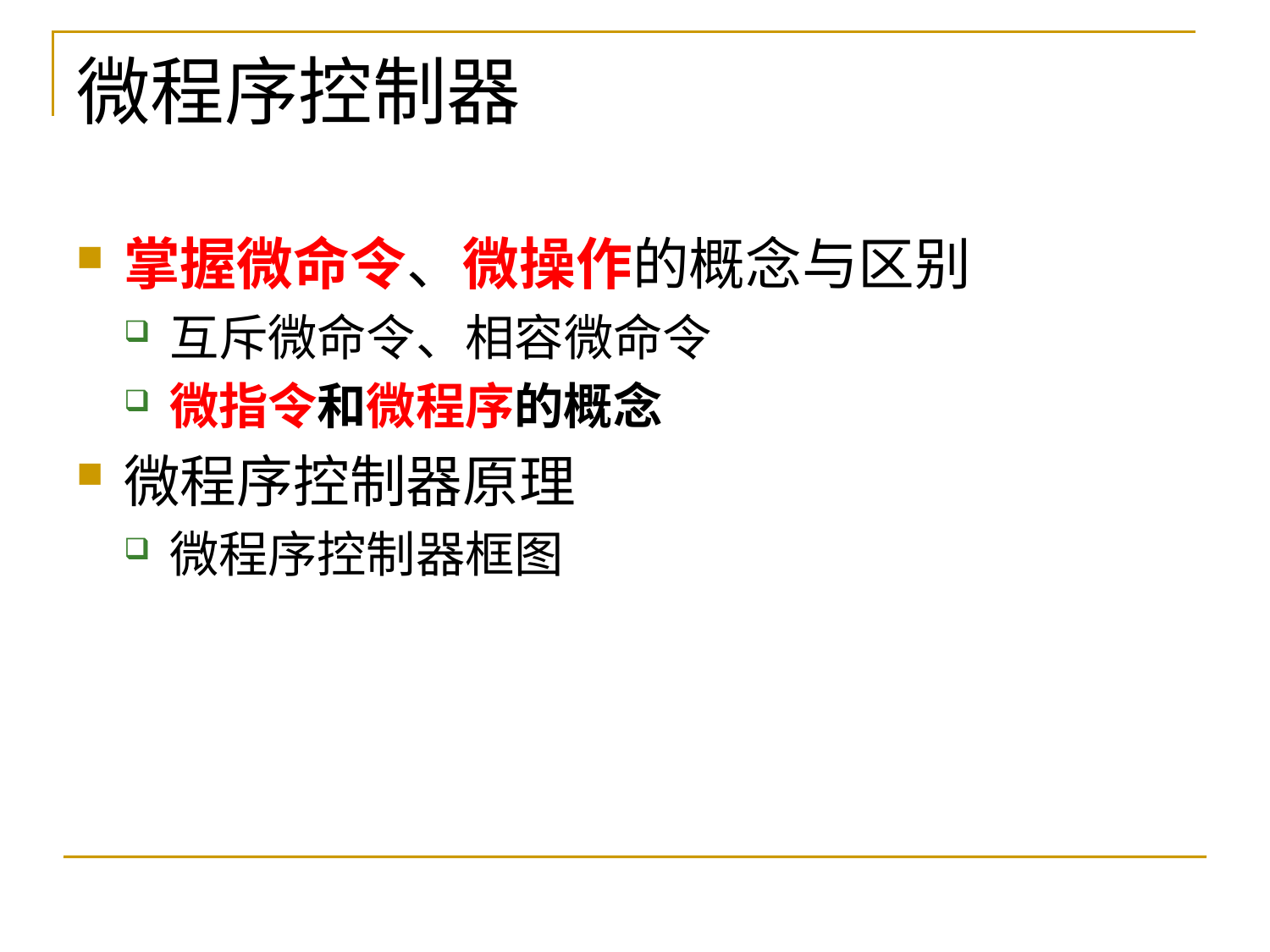

# 微程序控制器
掌握微命令、微操作的概念与区别
互斥微命令、相容微命令
微指令和微程序的概念
微程序控制器原理
微程序控制器框图
43